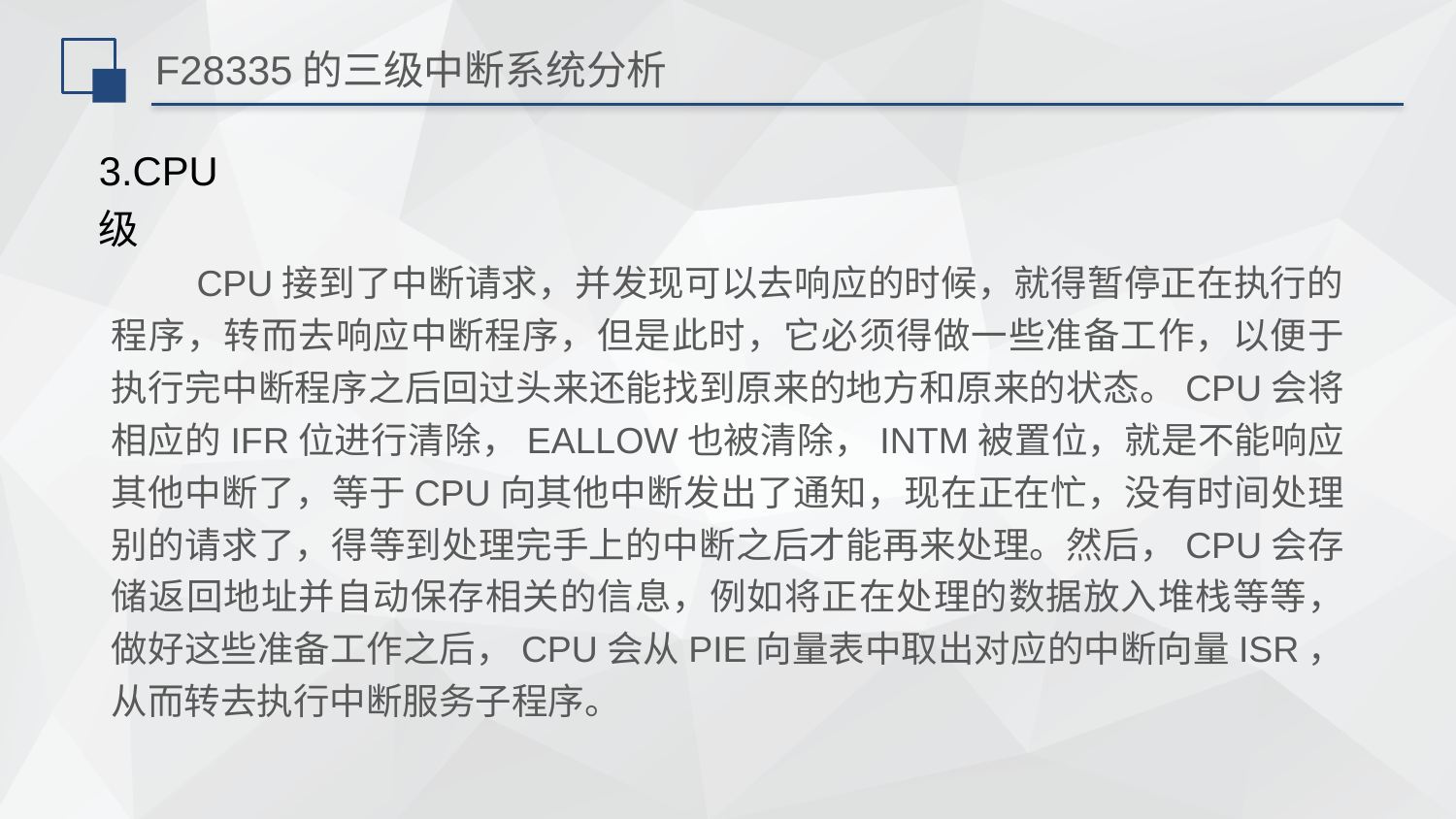

# F28335的三级中断系统分析
3.CPU级
CPU接到了中断请求，并发现可以去响应的时候，就得暂停正在执行的程序，转而去响应中断程序，但是此时，它必须得做一些准备工作，以便于执行完中断程序之后回过头来还能找到原来的地方和原来的状态。CPU会将相应的IFR位进行清除，EALLOW也被清除，INTM被置位，就是不能响应其他中断了，等于CPU向其他中断发出了通知，现在正在忙，没有时间处理别的请求了，得等到处理完手上的中断之后才能再来处理。然后，CPU会存储返回地址并自动保存相关的信息，例如将正在处理的数据放入堆栈等等，做好这些准备工作之后，CPU会从PIE向量表中取出对应的中断向量ISR，从而转去执行中断服务子程序。